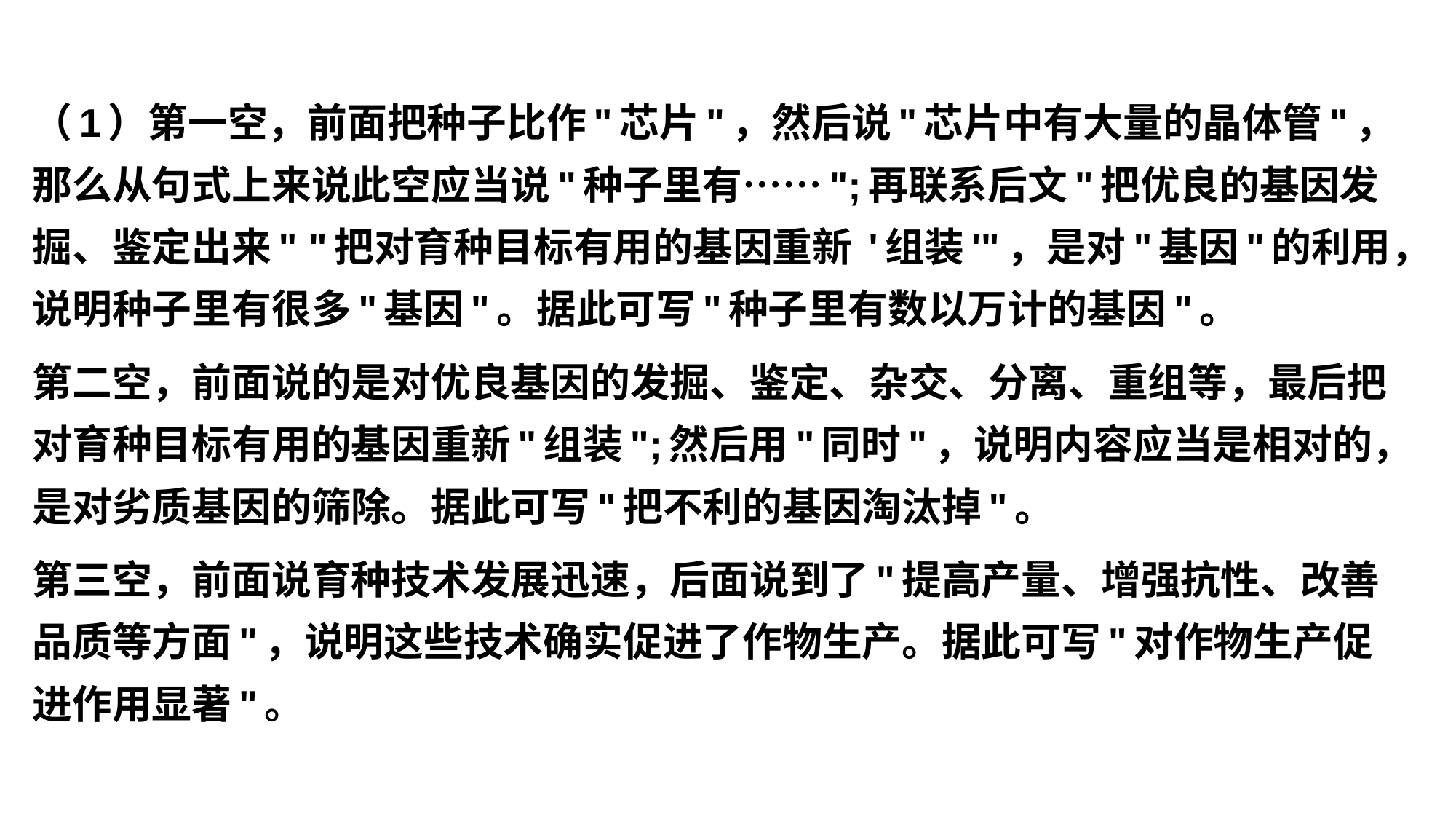

（1）第一空，前面把种子比作"芯片"，然后说"芯片中有大量的晶体管"，那么从句式上来说此空应当说"种子里有……";再联系后文"把优良的基因发掘、鉴定出来" "把对育种目标有用的基因重新 '组装'"，是对"基因"的利用，说明种子里有很多"基因"。据此可写"种子里有数以万计的基因"。
第二空，前面说的是对优良基因的发掘、鉴定、杂交、分离、重组等，最后把对育种目标有用的基因重新"组装";然后用"同时"，说明内容应当是相对的，是对劣质基因的筛除。据此可写"把不利的基因淘汰掉"。
第三空，前面说育种技术发展迅速，后面说到了"提高产量、增强抗性、改善品质等方面"，说明这些技术确实促进了作物生产。据此可写"对作物生产促进作用显著"。